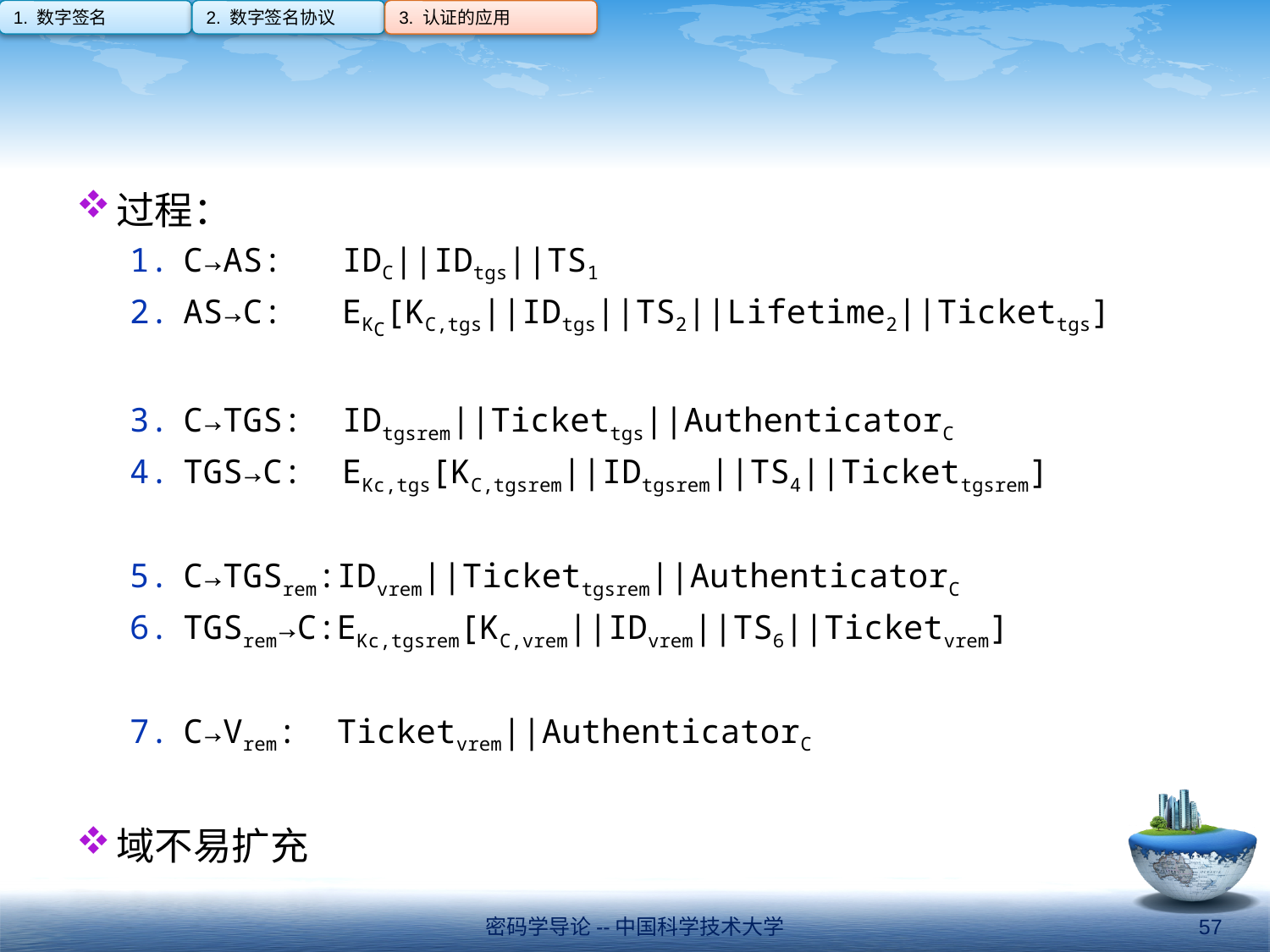

1. 数字签名
2. 数字签名协议
3. 认证的应用
#
过程：
C→AS:   IDC||IDtgs||TS1
AS→C:   EKC[KC,tgs||IDtgs||TS2||Lifetime2||Tickettgs]

C→TGS:  IDtgsrem||Tickettgs||AuthenticatorC
TGS→C:  EKc,tgs[KC,tgsrem||IDtgsrem||TS4||Tickettgsrem]

C→TGSrem:IDvrem||Tickettgsrem||AuthenticatorC
TGSrem→C:EKc,tgsrem[KC,vrem||IDvrem||TS6||Ticketvrem]

C→Vrem:  Ticketvrem||AuthenticatorC

域不易扩充
密码学导论--中国科学技术大学
57